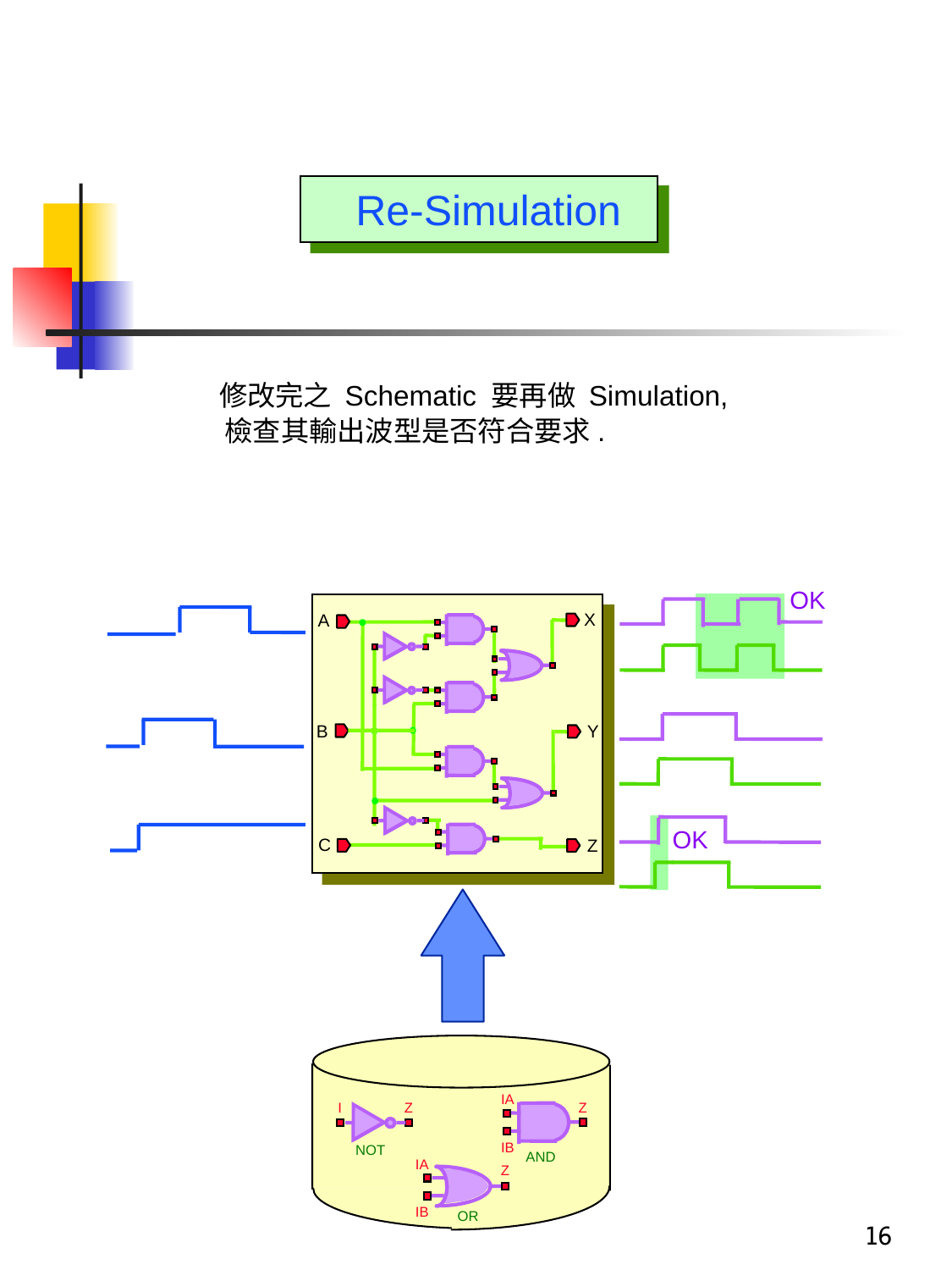

Re-Simulation

修改完之 Schematic 要再做 Simulation,
檢查其輸出波型是否符合要求.
OK

X
A

Y
B

OK

C
Z

IA
I
Z
Z

IB
NOT
AND
IA
Z

16

IB
OR